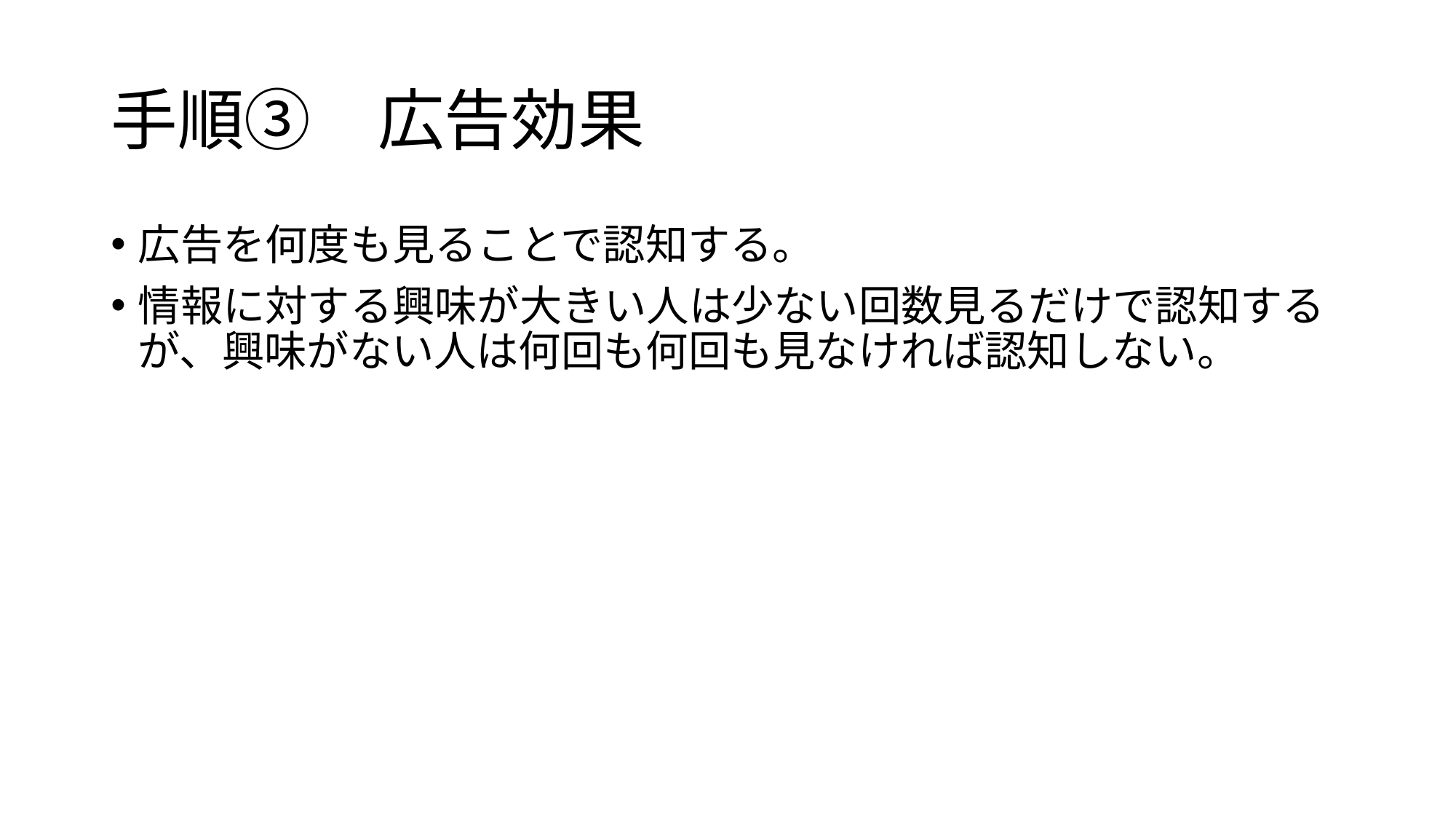

# 手順③　広告効果
広告を何度も見ることで認知する。
情報に対する興味が大きい人は少ない回数見るだけで認知するが、興味がない人は何回も何回も見なければ認知しない。